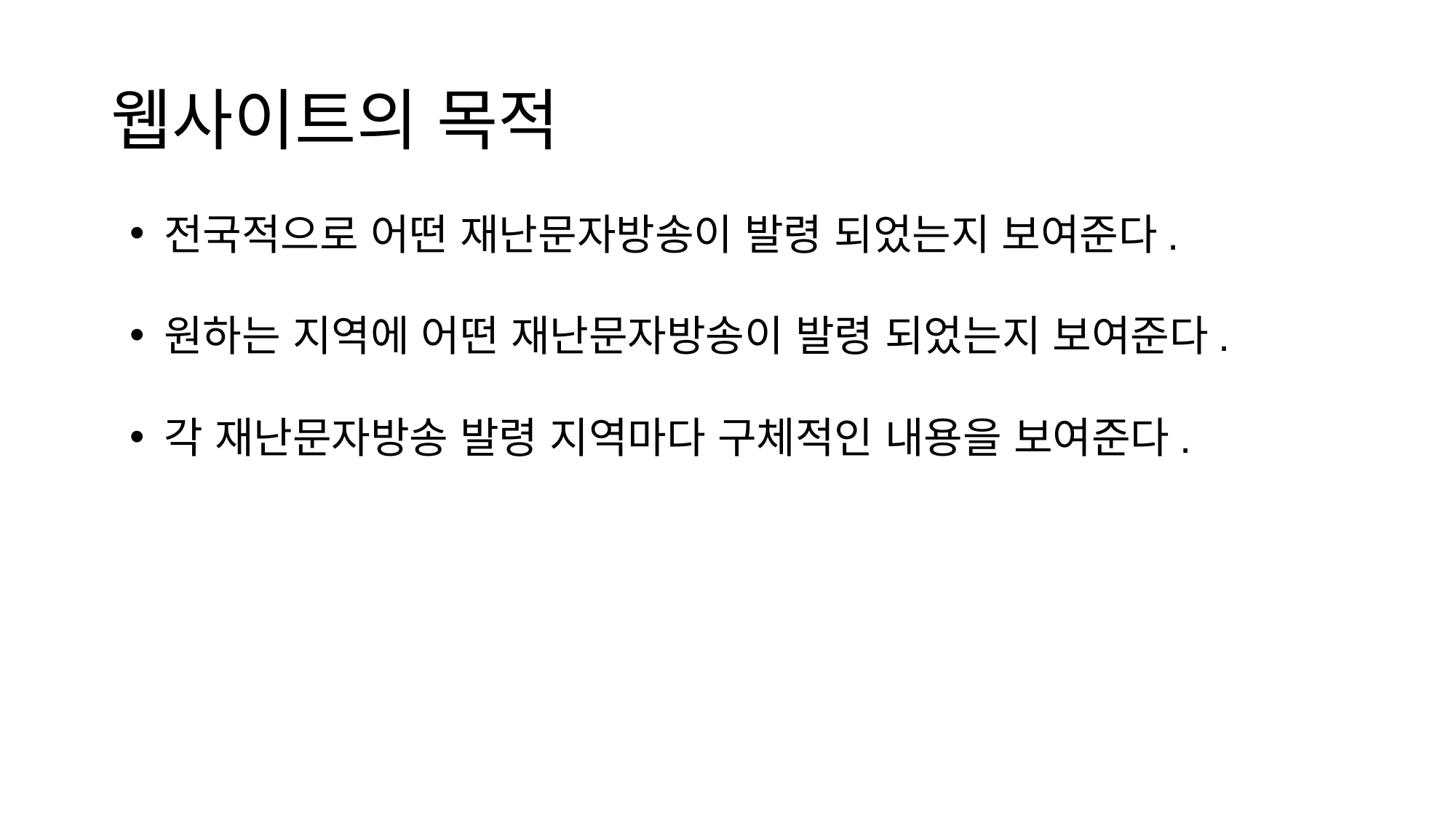

# 웹사이트의 목적
전국적으로 어떤 재난문자방송이 발령 되었는지 보여준다.

원하는 지역에 어떤 재난문자방송이 발령 되었는지 보여준다.

각 재난문자방송 발령 지역마다 구체적인 내용을 보여준다.